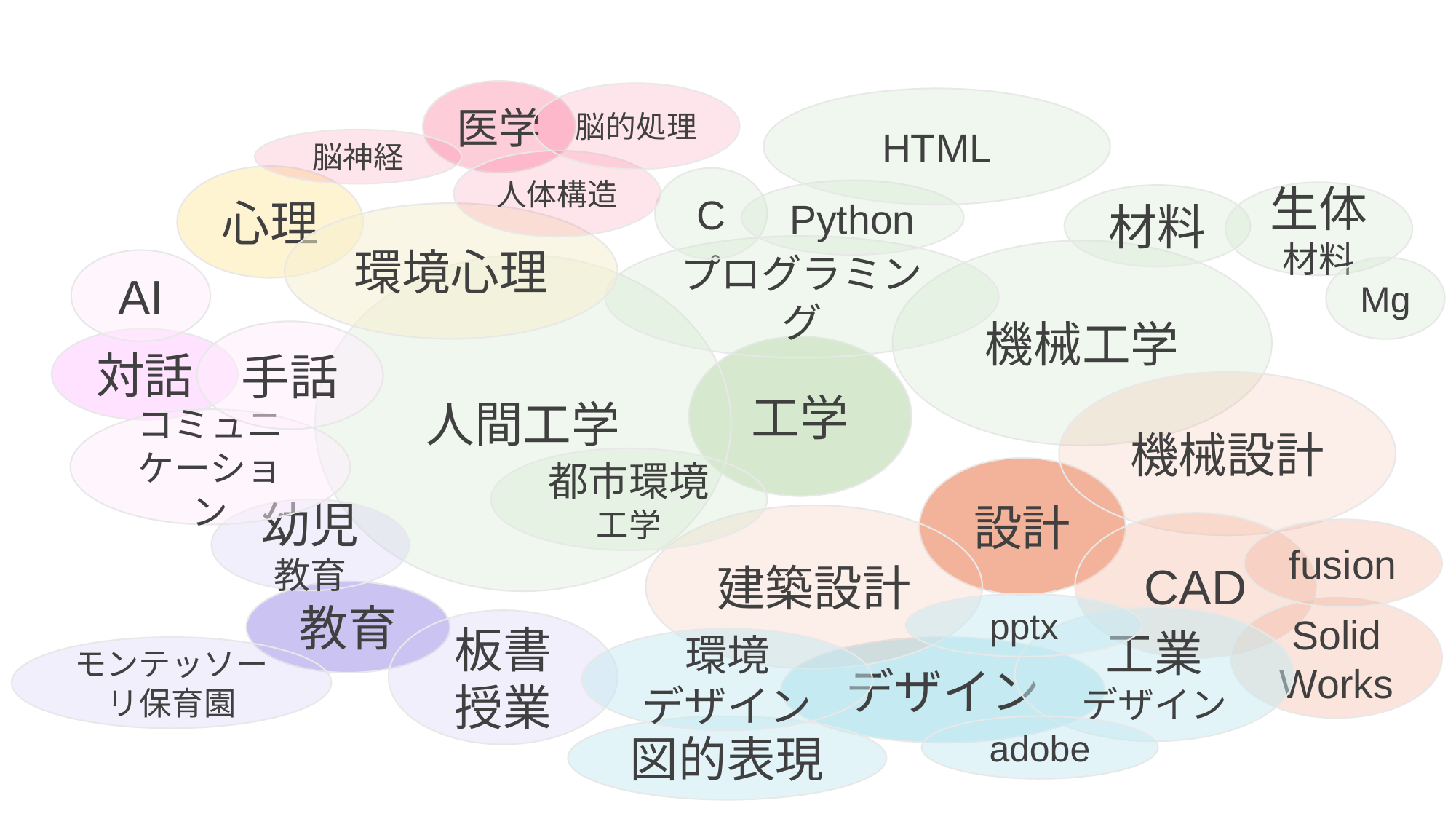

医学
脳的処理
HTML
脳神経
人体構造
心理
C
Python
生体材料
材料
環境心理
プログラミング
機械工学
AI
人間工学
Mg
手話
対話
工学
機械設計
コミュニ
ケーション
都市環境
工学
設計
幼児教育
建築設計
CAD
fusion
教育
pptx
Solid
Works
工業
デザイン
板書授業
環境
デザイン
モンテッソーリ保育園
デザイン
adobe
図的表現